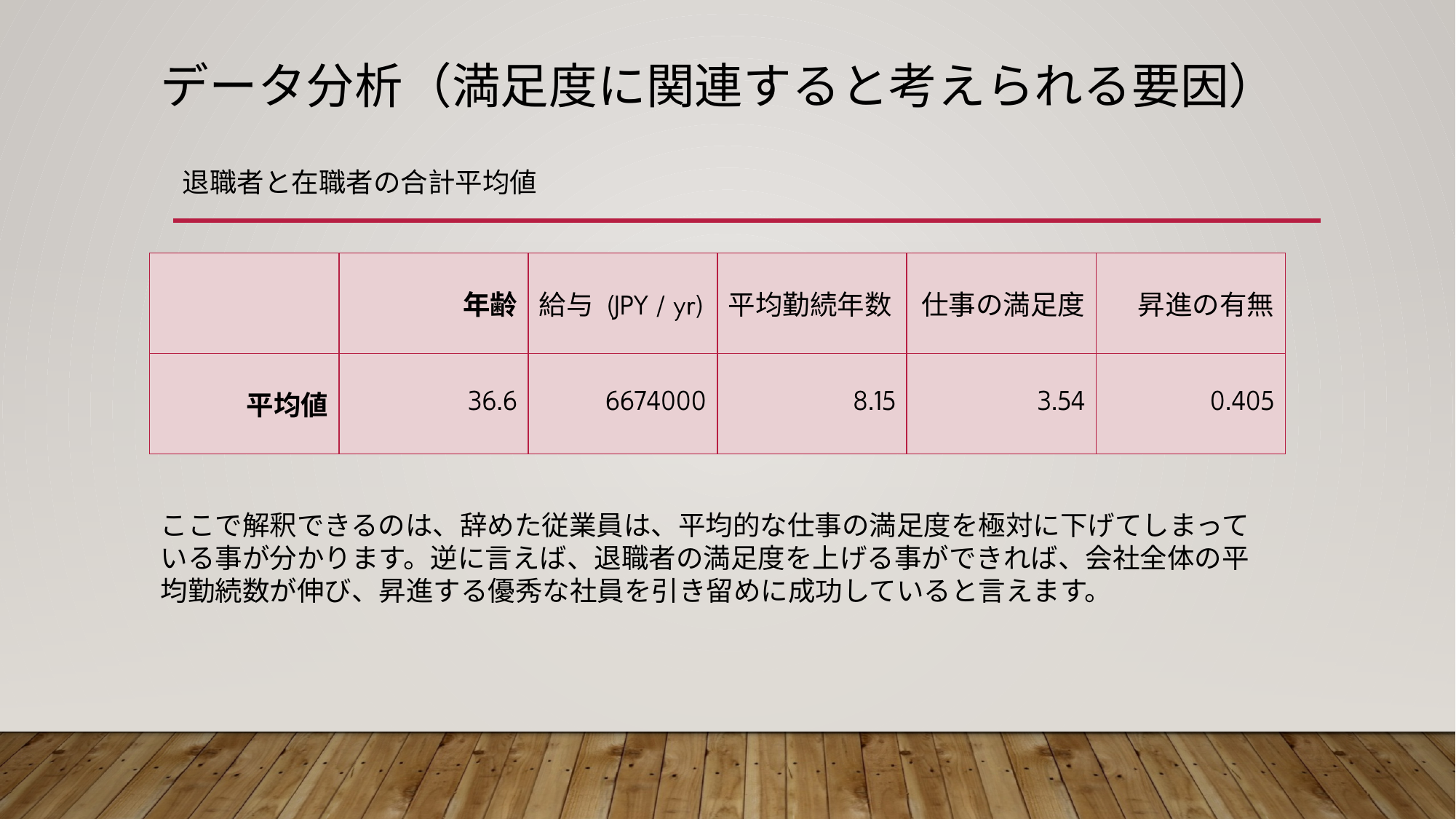

Show 102550100 per page

# データ分析（満足度に関連すると考えられる要因）
退職者と在職者の合計平均値
|  | 年齢 | 給与 (JPY / yr) | 平均勤続年数 | 仕事の満足度 | 昇進の有無 |
| --- | --- | --- | --- | --- | --- |
| 平均値 | 36.6 | 6674000 | 8.15 | 3.54 | 0.405 |
ここで解釈できるのは、辞めた従業員は、平均的な仕事の満足度を極対に下げてしまっている事が分かります。逆に言えば、退職者の満足度を上げる事ができれば、会社全体の平均勤続数が伸び、昇進する優秀な社員を引き留めに成功していると言えます。